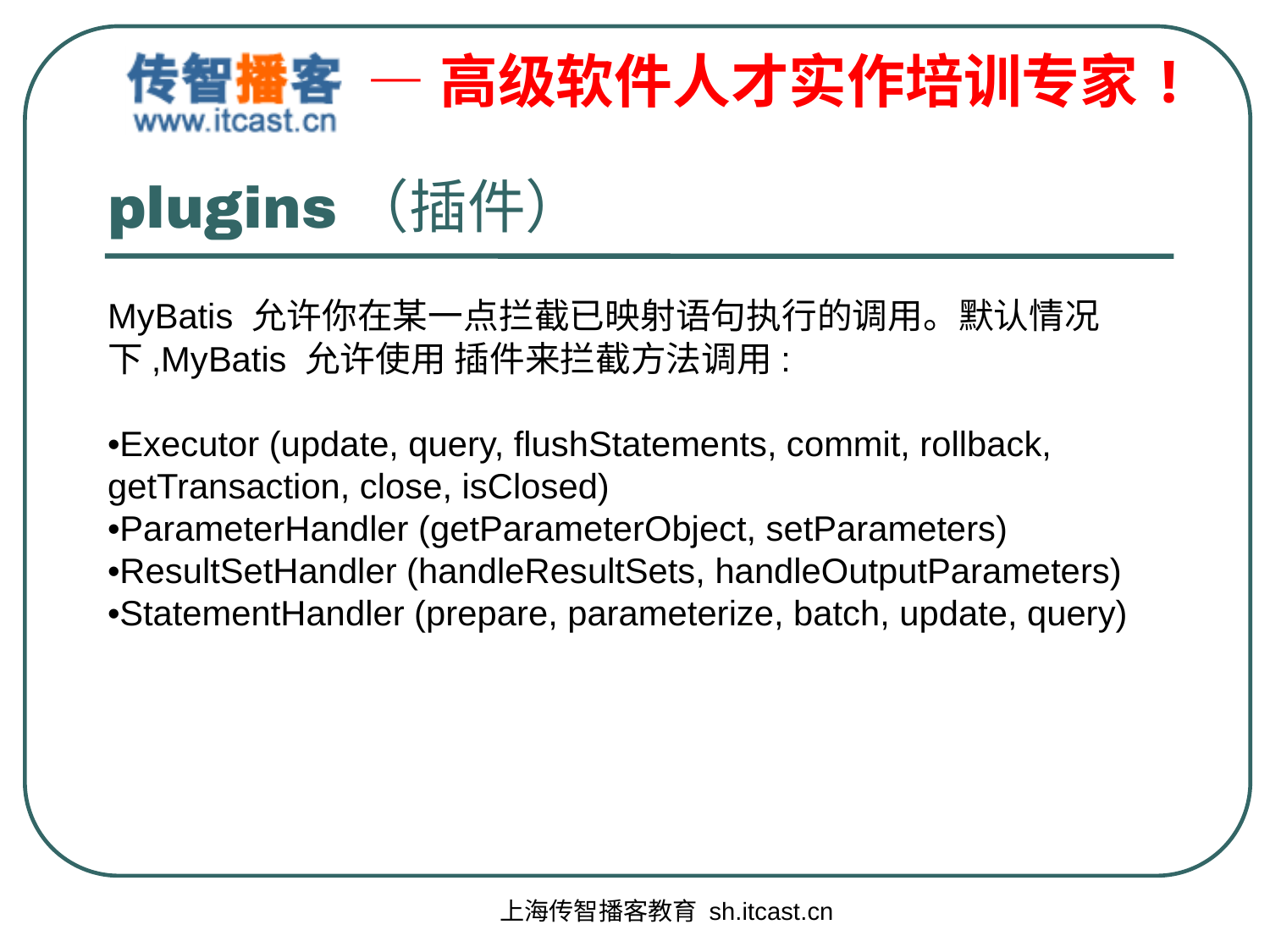

# plugins（插件）

MyBatis 允许你在某一点拦截已映射语句执行的调用。默认情况下,MyBatis 允许使用 插件来拦截方法调用:

•Executor (update, query, flushStatements, commit, rollback, getTransaction, close, isClosed)
•ParameterHandler (getParameterObject, setParameters)
•ResultSetHandler (handleResultSets, handleOutputParameters)
•StatementHandler (prepare, parameterize, batch, update, query)

上海传智播客教育 sh.itcast.cn